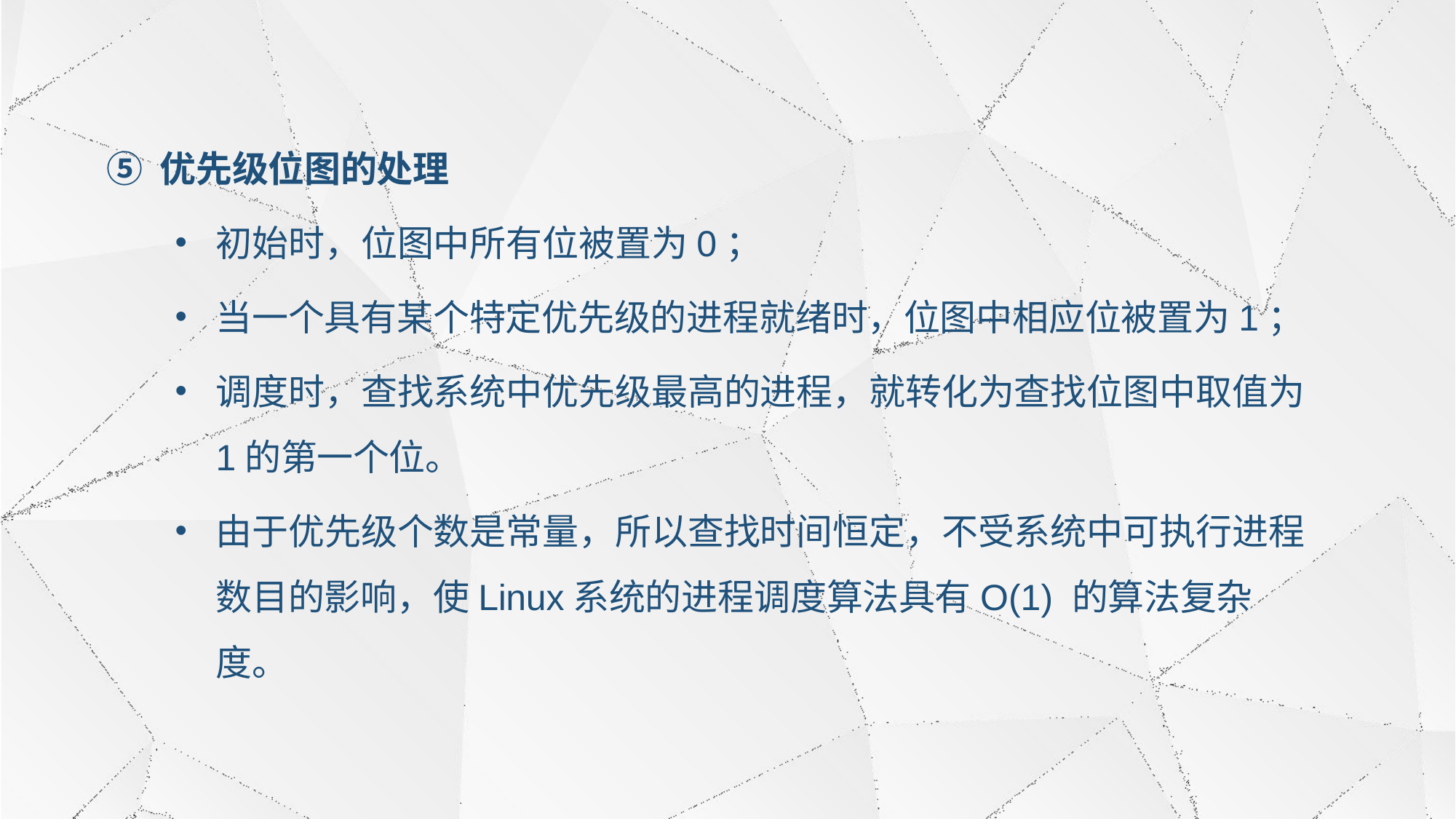

⑤ 优先级位图的处理
初始时，位图中所有位被置为0；
当一个具有某个特定优先级的进程就绪时，位图中相应位被置为1；
调度时，查找系统中优先级最高的进程，就转化为查找位图中取值为 1的第一个位。
由于优先级个数是常量，所以查找时间恒定，不受系统中可执行进程数目的影响，使Linux系统的进程调度算法具有O(1) 的算法复杂度。